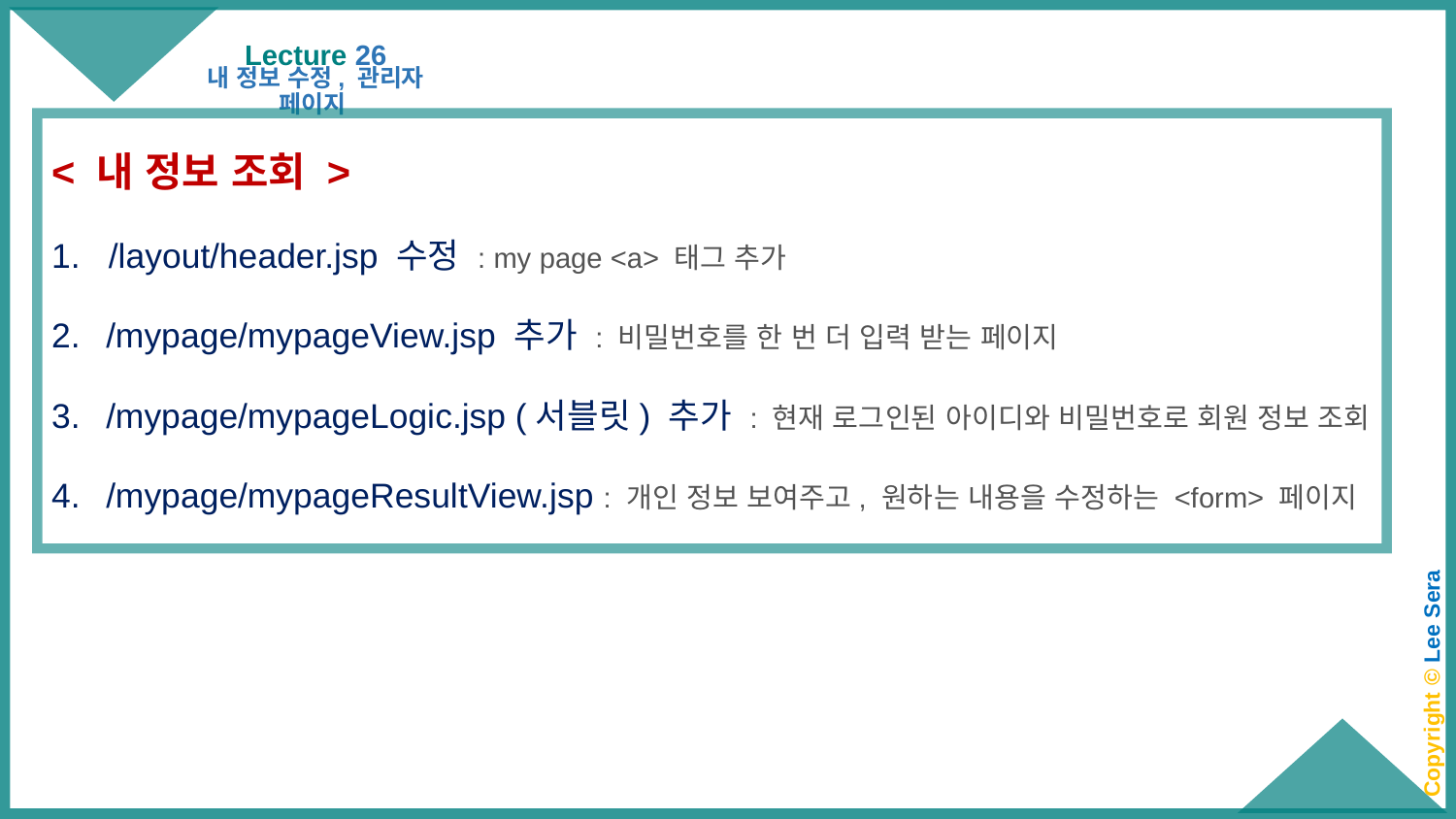

# Lecture 26
내 정보 수정, 관리자 페이지
< 내 정보 조회 >

1.   /layout/header.jsp 수정 : my page <a> 태그 추가

/mypage/mypageView.jsp 추가 : 비밀번호를 한 번 더 입력 받는 페이지

/mypage/mypageLogic.jsp (서블릿) 추가 : 현재 로그인된 아이디와 비밀번호로 회원 정보 조회

/mypage/mypageResultView.jsp : 개인 정보 보여주고, 원하는 내용을 수정하는 <form> 페이지
Copyright © Lee Sera